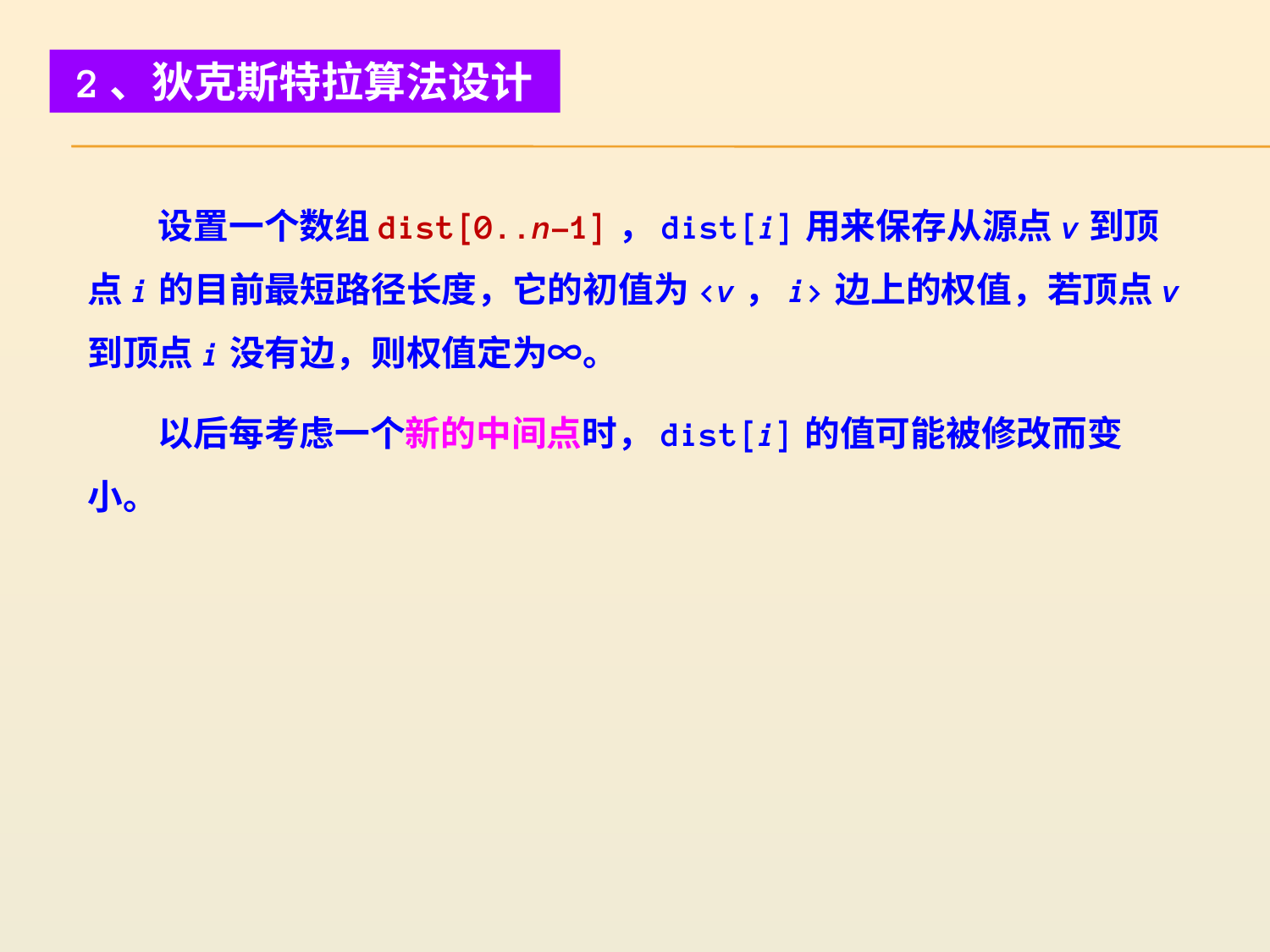

2、狄克斯特拉算法设计
　　设置一个数组dist[0..n-1]，dist[i]用来保存从源点v到顶点i的目前最短路径长度，它的初值为<v，i>边上的权值，若顶点v到顶点i没有边，则权值定为∞。
　　以后每考虑一个新的中间点时，dist[i]的值可能被修改而变小。